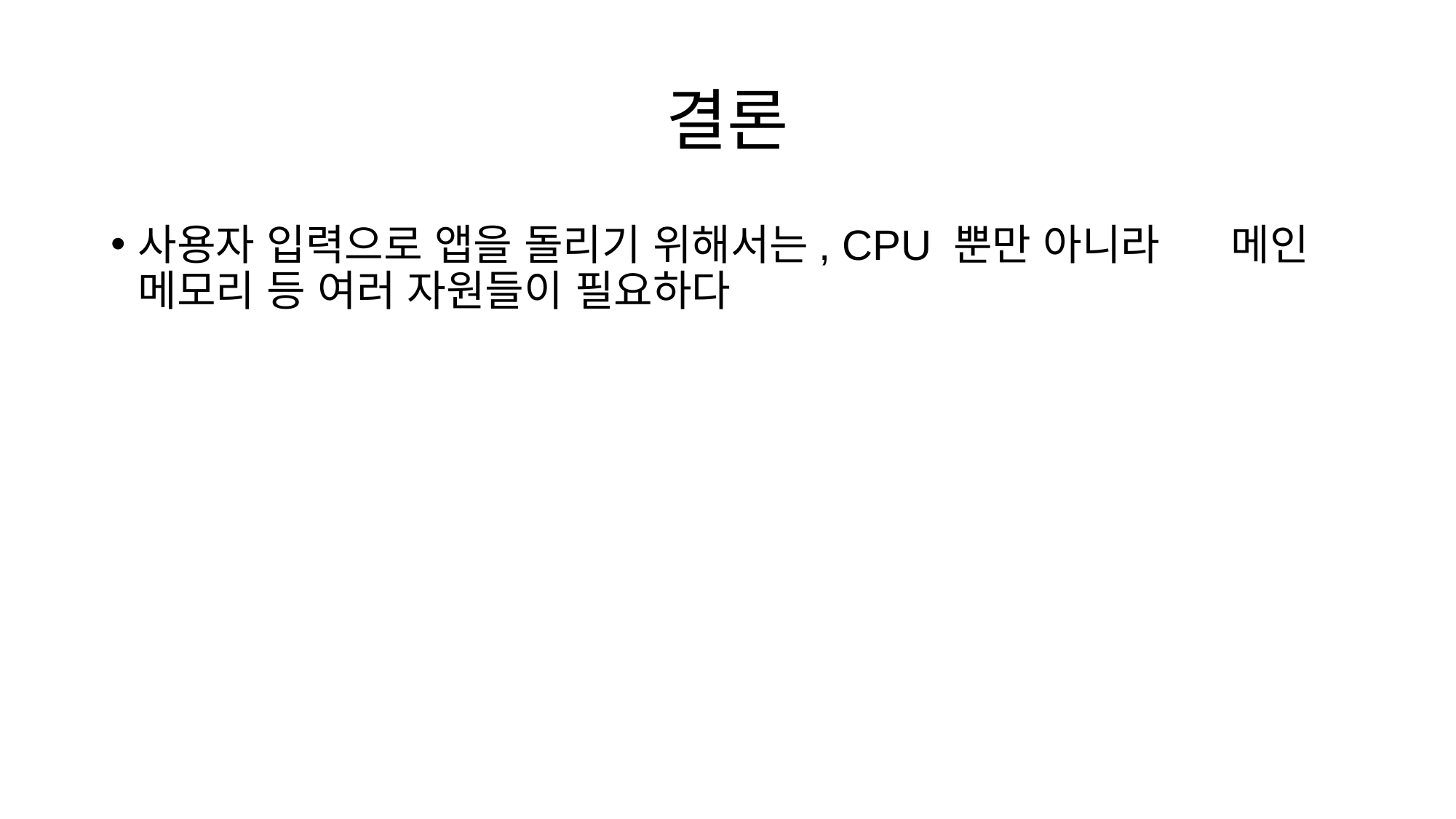

# 결론
사용자 입력으로 앱을 돌리기 위해서는, CPU 뿐만 아니라      메인 메모리 등 여러 자원들이 필요하다